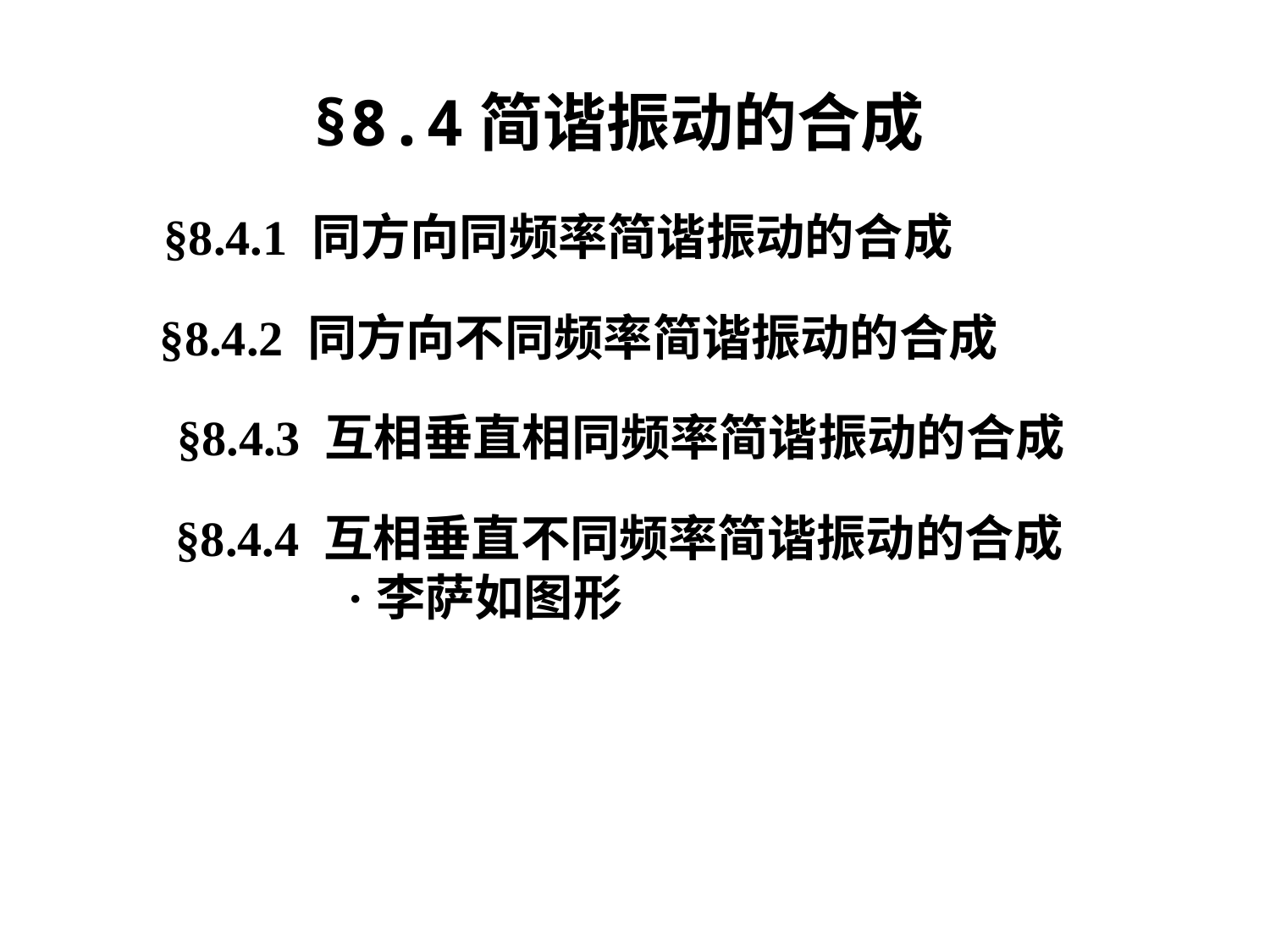

§8.4简谐振动的合成
§8.4.1 同方向同频率简谐振动的合成
§8.4.2 同方向不同频率简谐振动的合成
§8.4.3 互相垂直相同频率简谐振动的合成
§8.4.4 互相垂直不同频率简谐振动的合成
              ·李萨如图形